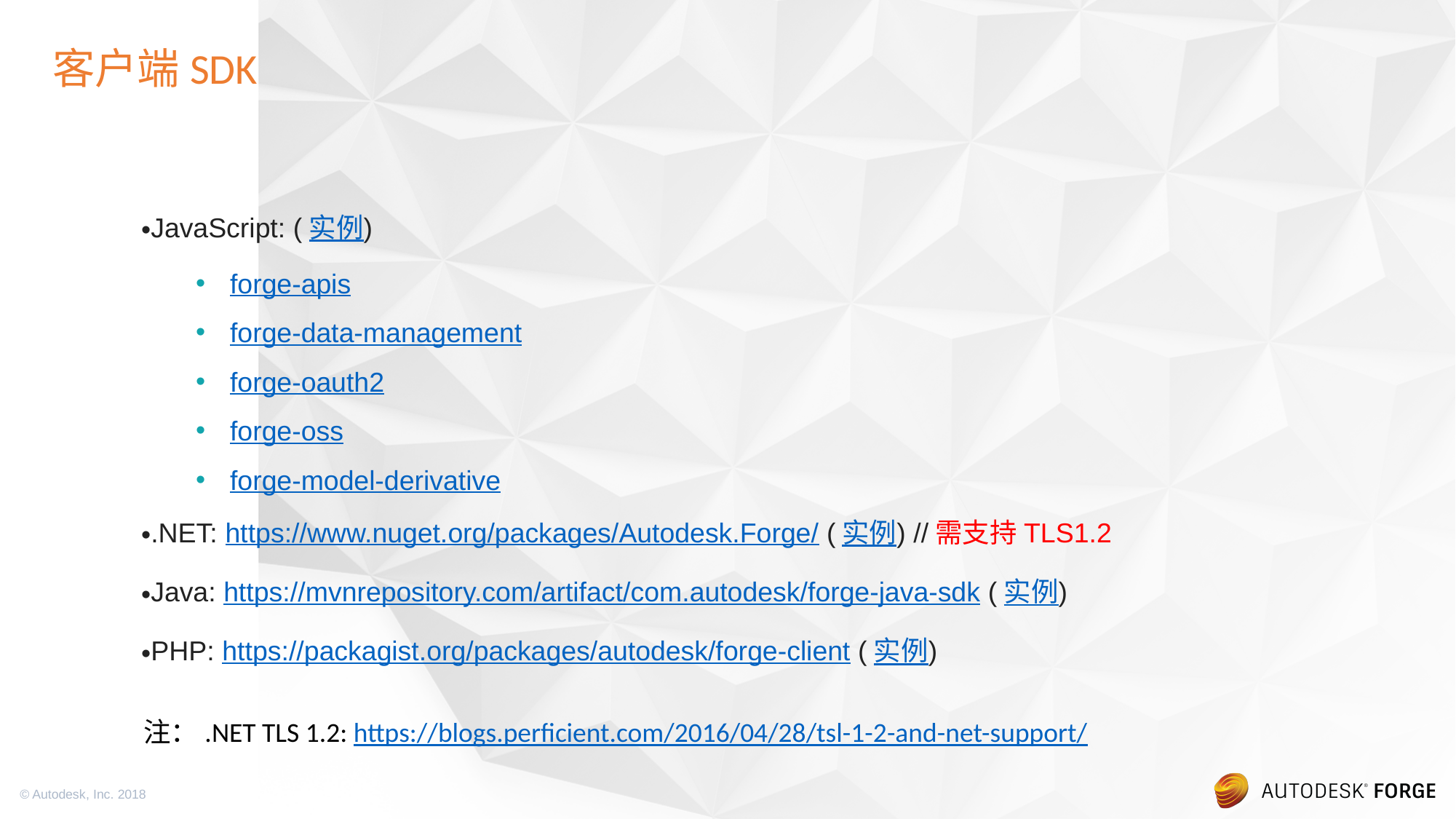

# 客户端SDK
JavaScript: (实例)
forge-apis
forge-data-management
forge-oauth2
forge-oss
forge-model-derivative
.NET: https://www.nuget.org/packages/Autodesk.Forge/ (实例) //需支持TLS1.2
Java: https://mvnrepository.com/artifact/com.autodesk/forge-java-sdk (实例)
PHP: https://packagist.org/packages/autodesk/forge-client (实例)
注：.NET TLS 1.2: https://blogs.perficient.com/2016/04/28/tsl-1-2-and-net-support/